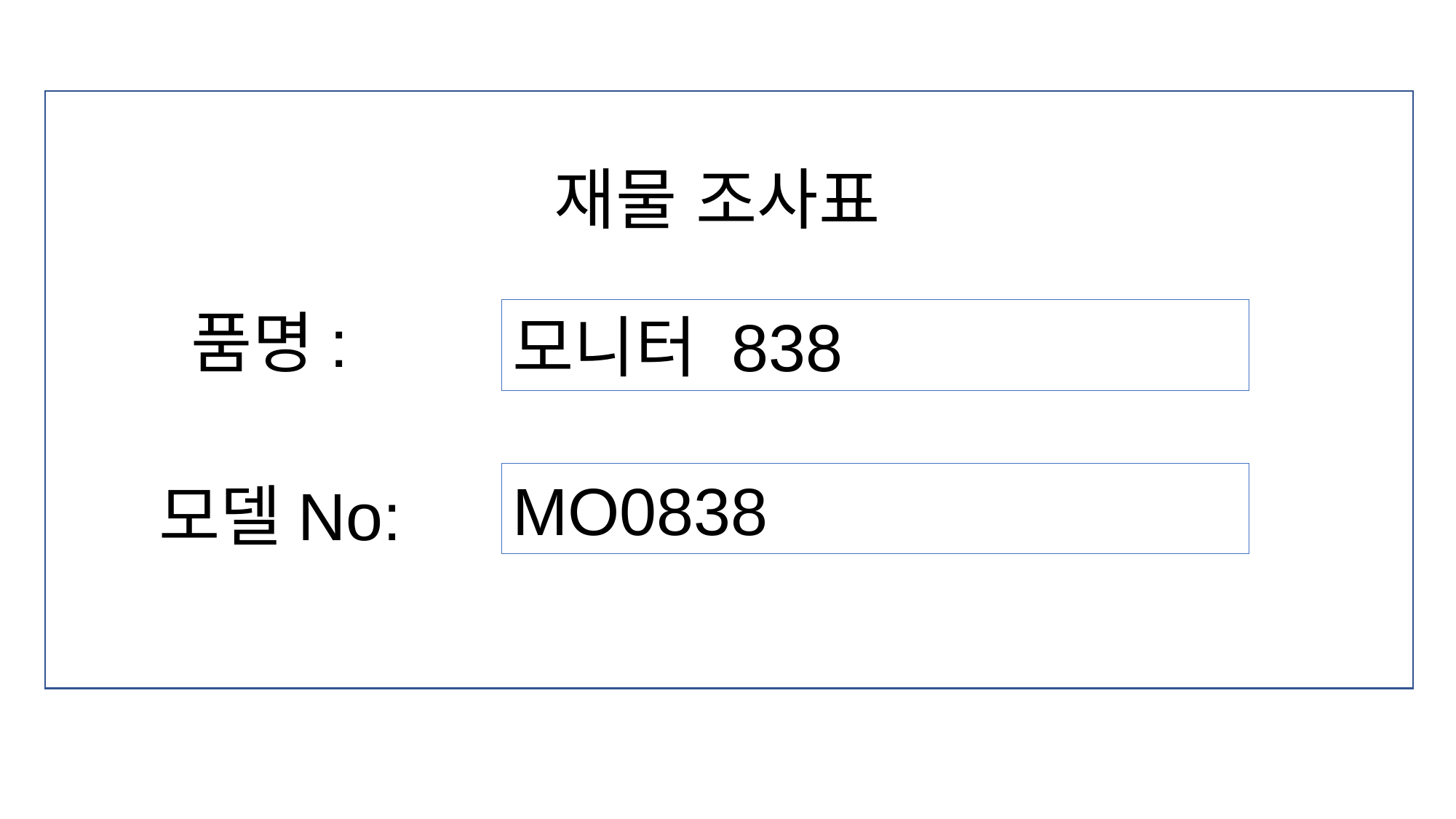

재물 조사표
품명:
모니터 838
MO0838
모델No: